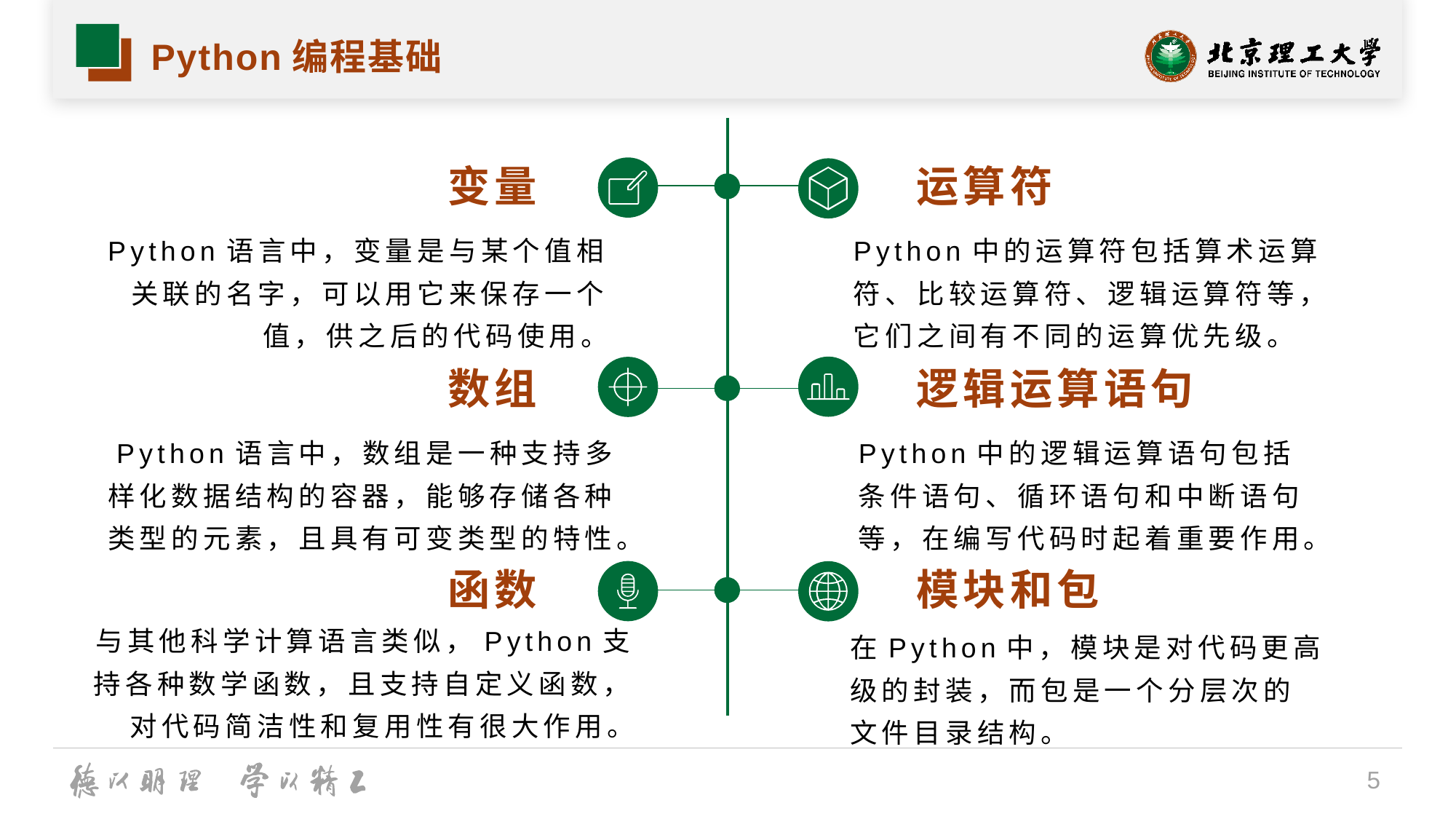

# Python编程基础

变量
运算符
Python语言中，变量是与某个值相关联的名字，可以用它来保存一个值，供之后的代码使用。
Python中的运算符包括算术运算符、比较运算符、逻辑运算符等，它们之间有不同的运算优先级。

数组
逻辑运算语句
Python语言中，数组是一种支持多样化数据结构的容器，能够存储各种类型的元素，且具有可变类型的特性。
Python中的逻辑运算语句包括条件语句、循环语句和中断语句等，在编写代码时起着重要作用。

函数
模块和包
与其他科学计算语言类似，Python支持各种数学函数，且支持自定义函数，对代码简洁性和复用性有很大作用。
在Python中，模块是对代码更高级的封装，而包是一个分层次的文件目录结构。